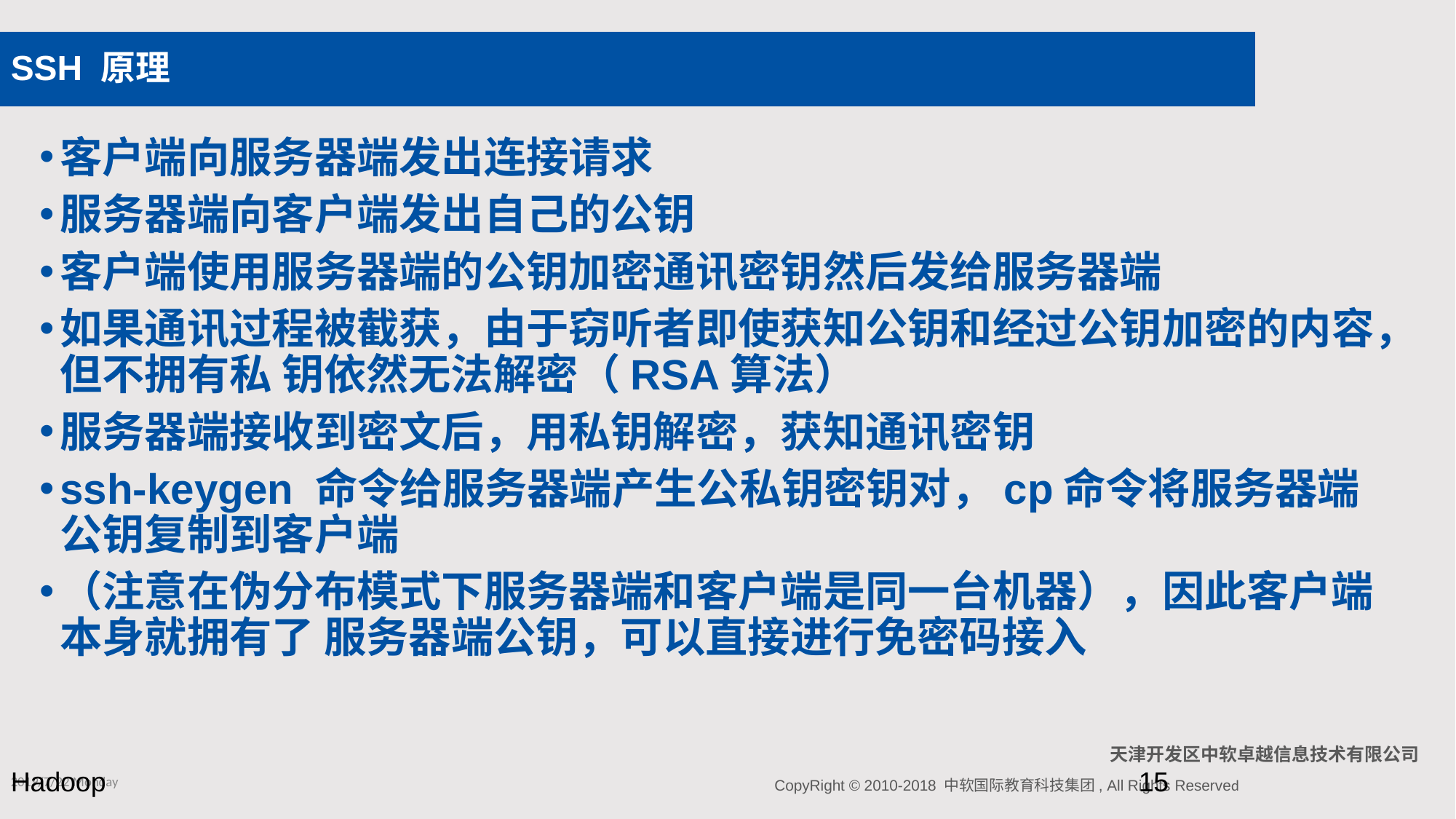

# SSH 原理
客户端向服务器端发出连接请求
服务器端向客户端发出自己的公钥
客户端使用服务器端的公钥加密通讯密钥然后发给服务器端
如果通讯过程被截获，由于窃听者即使获知公钥和经过公钥加密的内容，但不拥有私 钥依然无法解密（RSA算法）
服务器端接收到密文后，用私钥解密，获知通讯密钥
ssh-keygen 命令给服务器端产生公私钥密钥对，cp命令将服务器端公钥复制到客户端
（注意在伪分布模式下服务器端和客户端是同一台机器），因此客户端本身就拥有了 服务器端公钥，可以直接进行免密码接入
2019/7/22 Monday
Hadoop
15